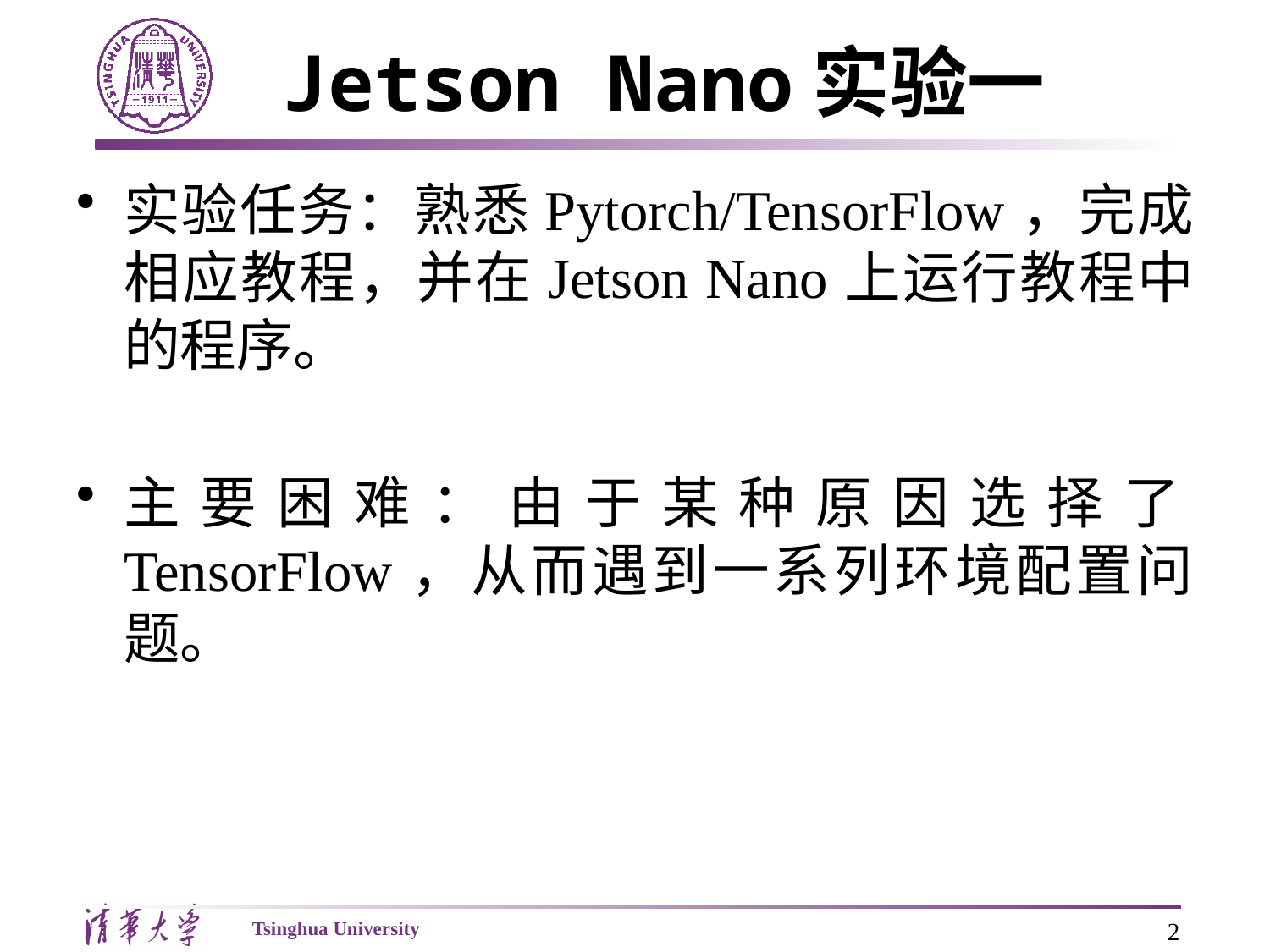

# Jetson Nano实验一
实验任务：熟悉Pytorch/TensorFlow，完成相应教程，并在Jetson Nano上运行教程中的程序。

主要困难：由于某种原因选择了TensorFlow，从而遇到一系列环境配置问题。